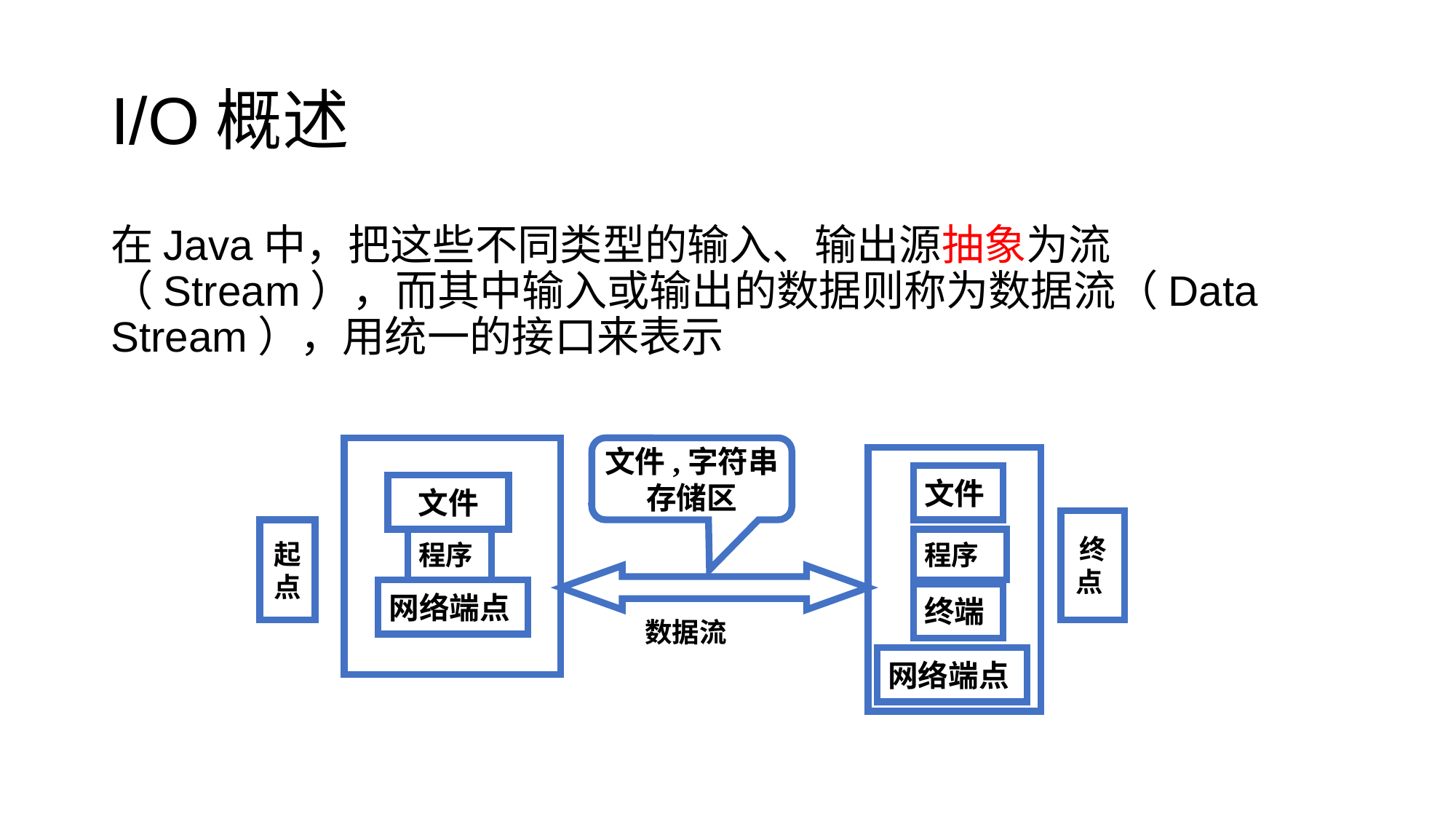

# I/O概述
在Java中，把这些不同类型的输入、输出源抽象为流（Stream），而其中输入或输出的数据则称为数据流（Data Stream），用统一的接口来表示

文件,字符串
存储区

文件
文件
终
点
起
点
程序
程序

网络端点
终端
数据流
网络端点